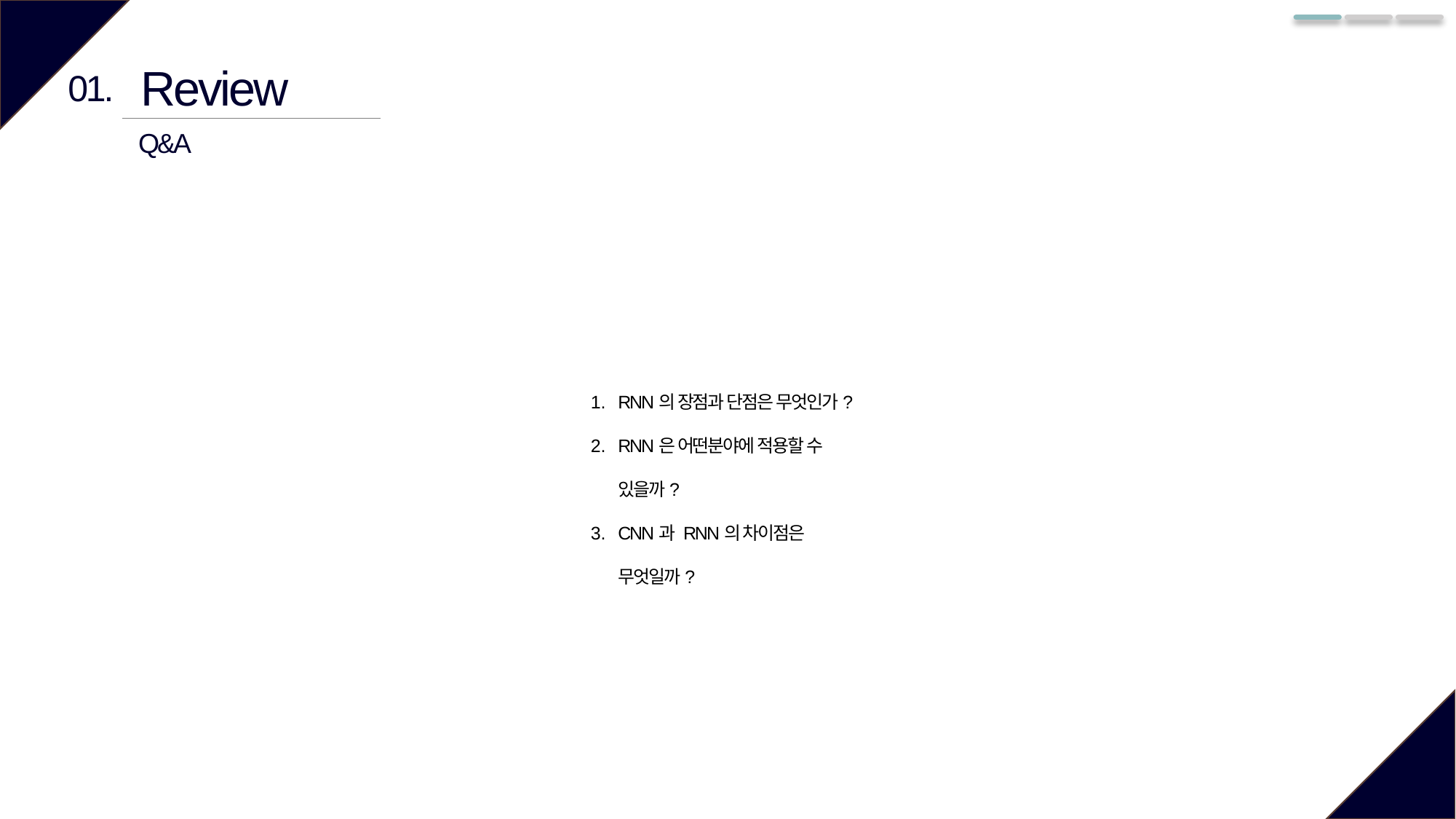

Review
01.
Q&A
RNN의 장점과 단점은 무엇인가?
RNN은 어떤분야에 적용할 수 있을까?
CNN과 RNN의 차이점은 무엇일까?